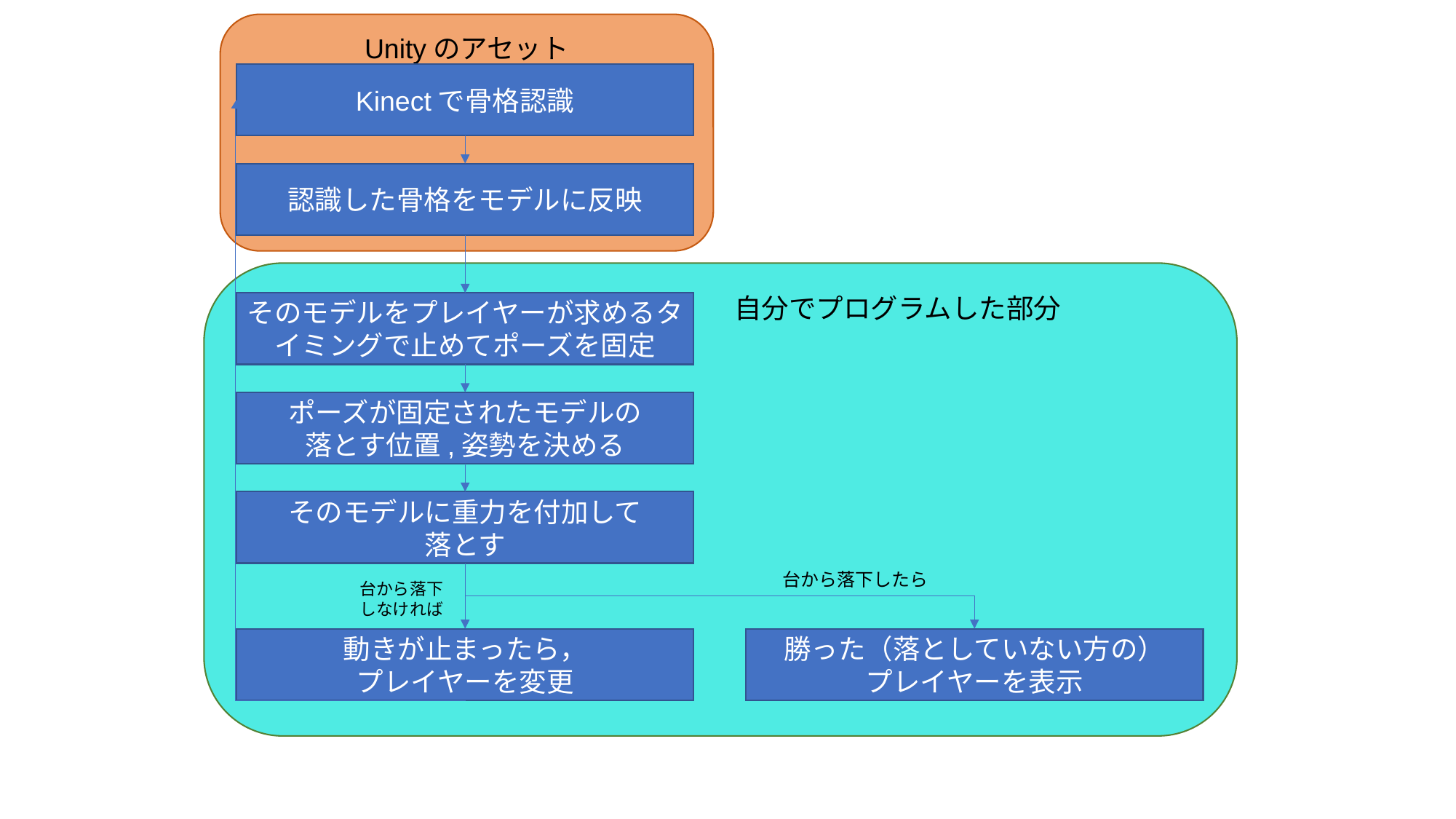

Unityのアセット
Kinectで骨格認識
認識した骨格をモデルに反映
　　　　　　　　　　　　　自分でプログラムした部分
そのモデルをプレイヤーが求めるタイミングで止めてポーズを固定
ポーズが固定されたモデルの
落とす位置,姿勢を決める
そのモデルに重力を付加して
落とす
台から落下したら
台から落下しなければ
動きが止まったら，
プレイヤーを変更
勝った（落としていない方の）
プレイヤーを表示